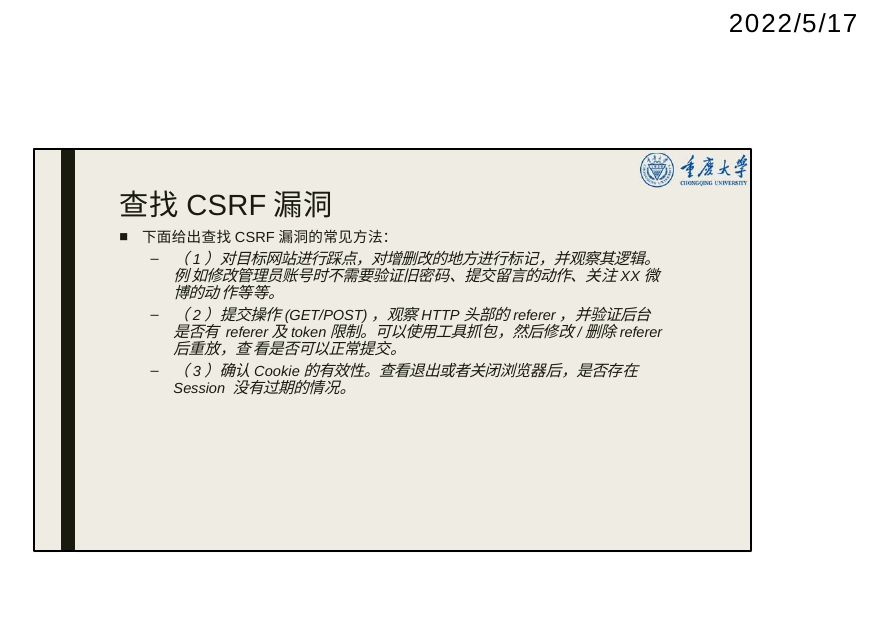

# 2022/5/17

查找CSRF漏洞
下面给出查找CSRF漏洞的常见方法：
（1）对目标网站进行踩点，对增删改的地方进行标记，并观察其逻辑。例 如修改管理员账号时不需要验证旧密码、提交留言的动作、关注XX微博的动 作等等。
（2）提交操作(GET/POST)，观察HTTP头部的referer，并验证后台是否有 referer及token限制。可以使用工具抓包，然后修改/删除referer后重放，查 看是否可以正常提交。
（3）确认Cookie的有效性。查看退出或者关闭浏览器后，是否存在Session 没有过期的情况。